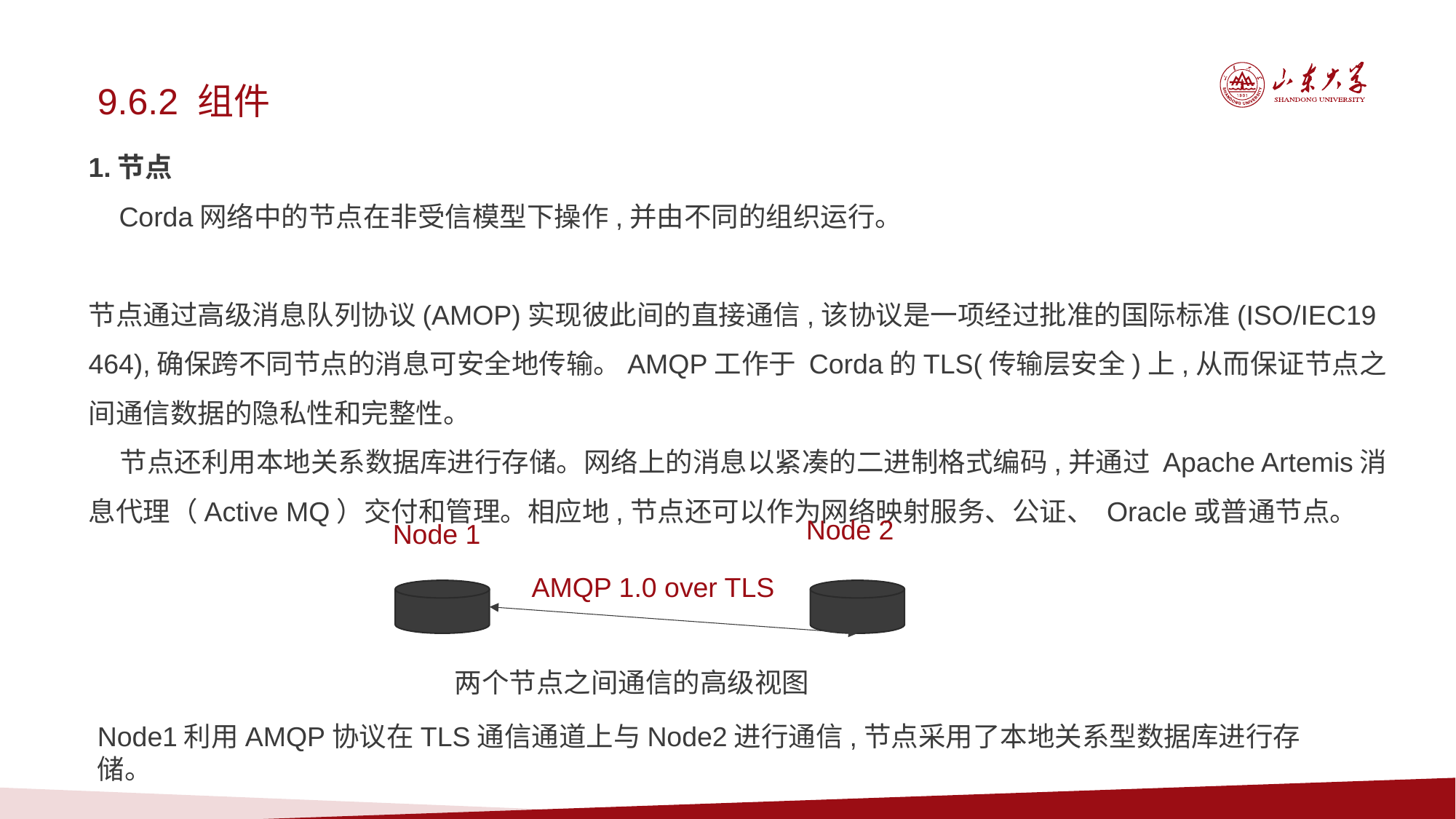

9.6.2 组件
1.节点
    Corda网络中的节点在非受信模型下操作,并由不同的组织运行。
    节点通过高级消息队列协议(AMOP)实现彼此间的直接通信,该协议是一项经过批准的国际标准(ISO/IEC19464),确保跨不同节点的消息可安全地传输。AMQP工作于 Corda的TLS(传输层安全)上,从而保证节点之间通信数据的隐私性和完整性。
    节点还利用本地关系数据库进行存储。网络上的消息以紧凑的二进制格式编码,并通过 Apache Artemis消息代理（Active MQ）交付和管理。相应地,节点还可以作为网络映射服务、公证、 Oracle或普通节点。

Node 2
Node 1
AMQP 1.0 over TLS

两个节点之间通信的高级视图
Node1利用AMQP协议在TLS通信通道上与Node2进行通信,节点采用了本地关系型数据库进行存储。